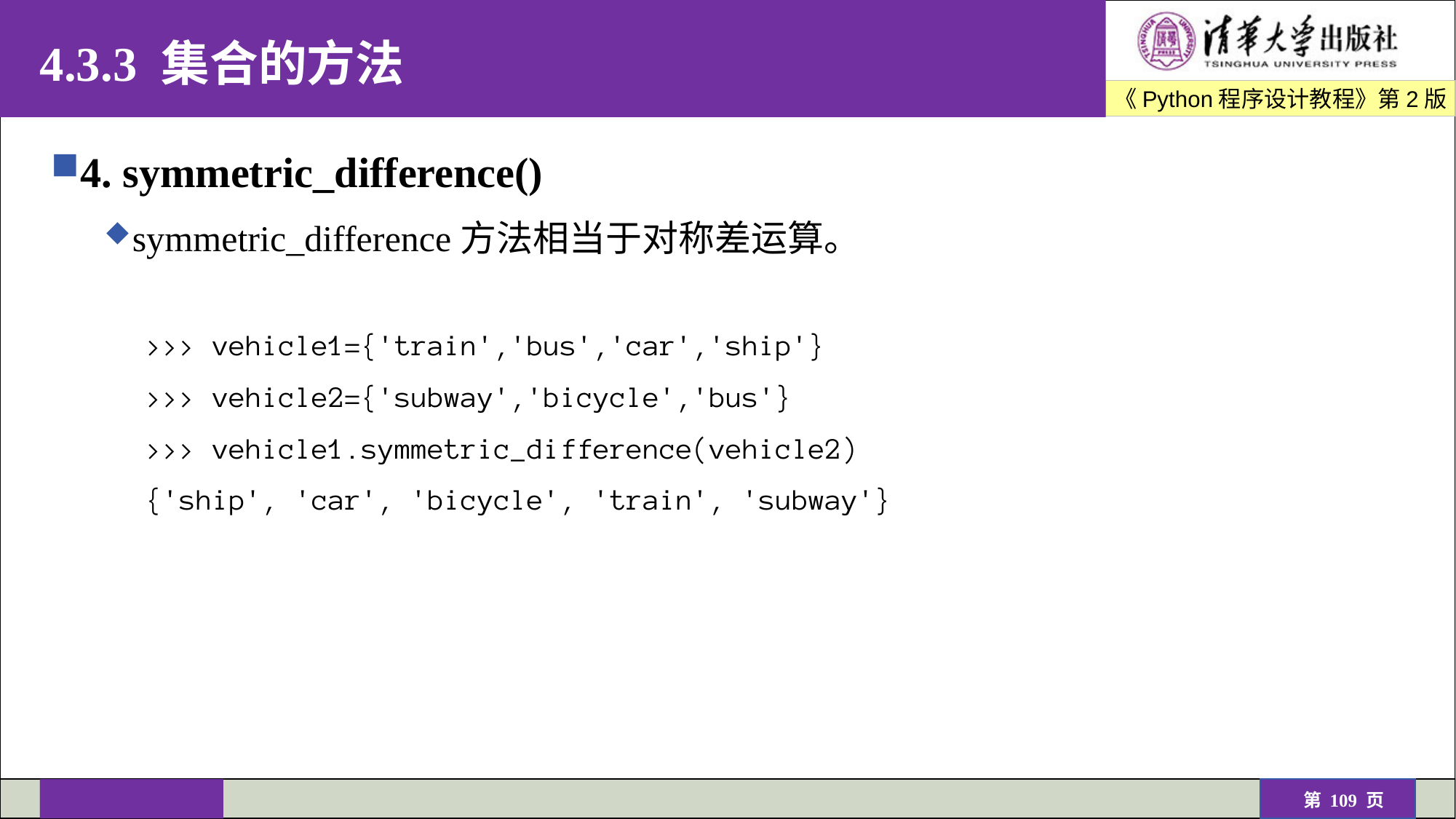

# 4.3.3 集合的方法
4. symmetric_difference()
symmetric_difference方法相当于对称差运算。
>>> vehicle1={'train','bus','car','ship'}
>>> vehicle2={'subway','bicycle','bus'}
>>> vehicle1.symmetric_difference(vehicle2)
{'ship', 'car', 'bicycle', 'train', 'subway'}